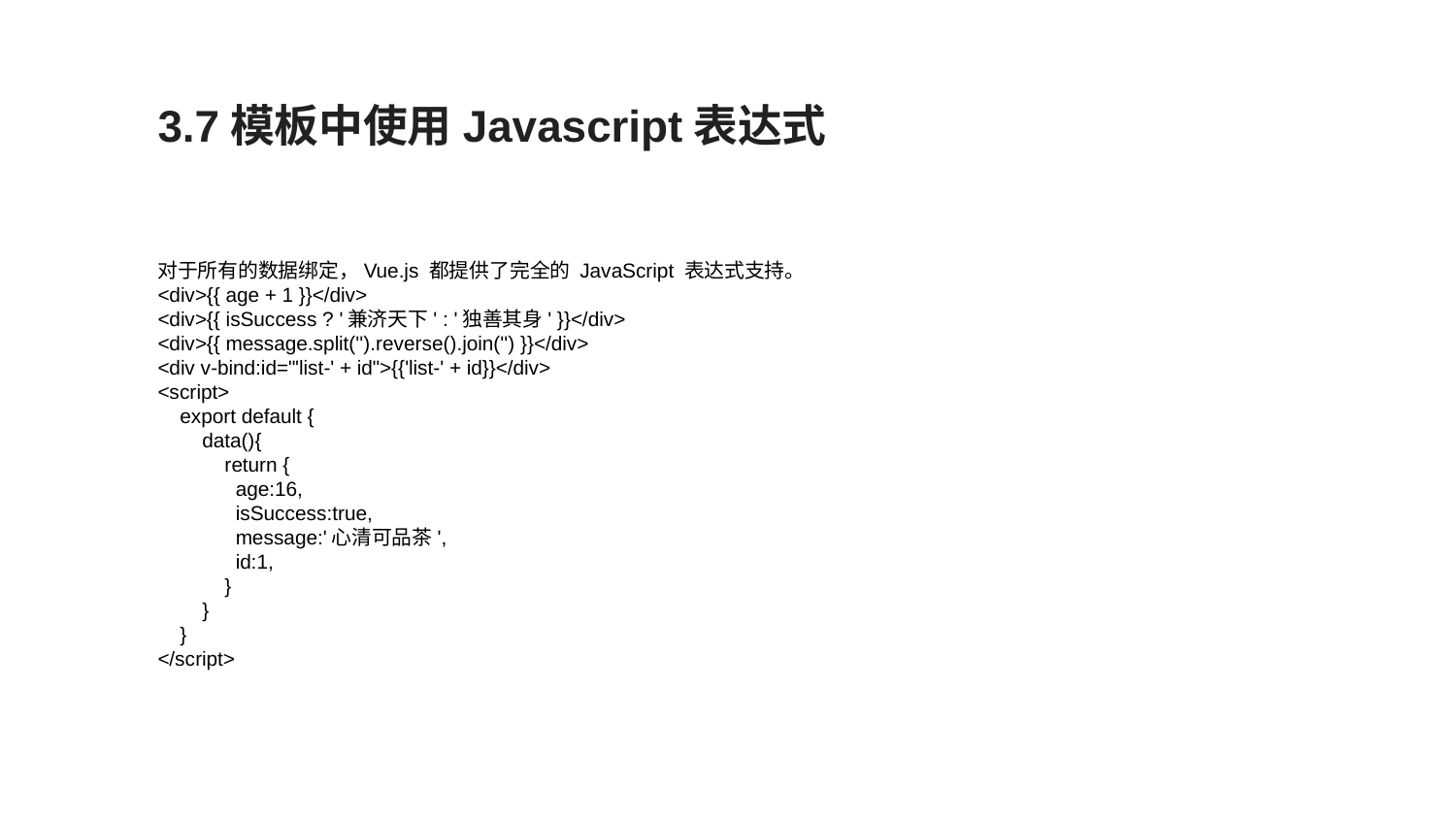

3.7模板中使用Javascript表达式
对于所有的数据绑定，Vue.js 都提供了完全的 JavaScript 表达式支持。
<div>{{ age + 1 }}</div>
<div>{{ isSuccess ? '兼济天下' : '独善其身' }}</div>
<div>{{ message.split('').reverse().join('') }}</div>
<div v-bind:id="'list-' + id">{{'list-' + id}}</div>
<script>
    export default {
        data(){
            return {
              age:16,
              isSuccess:true,
              message:'心清可品茶',
              id:1,
            }
        }
    }
</script>